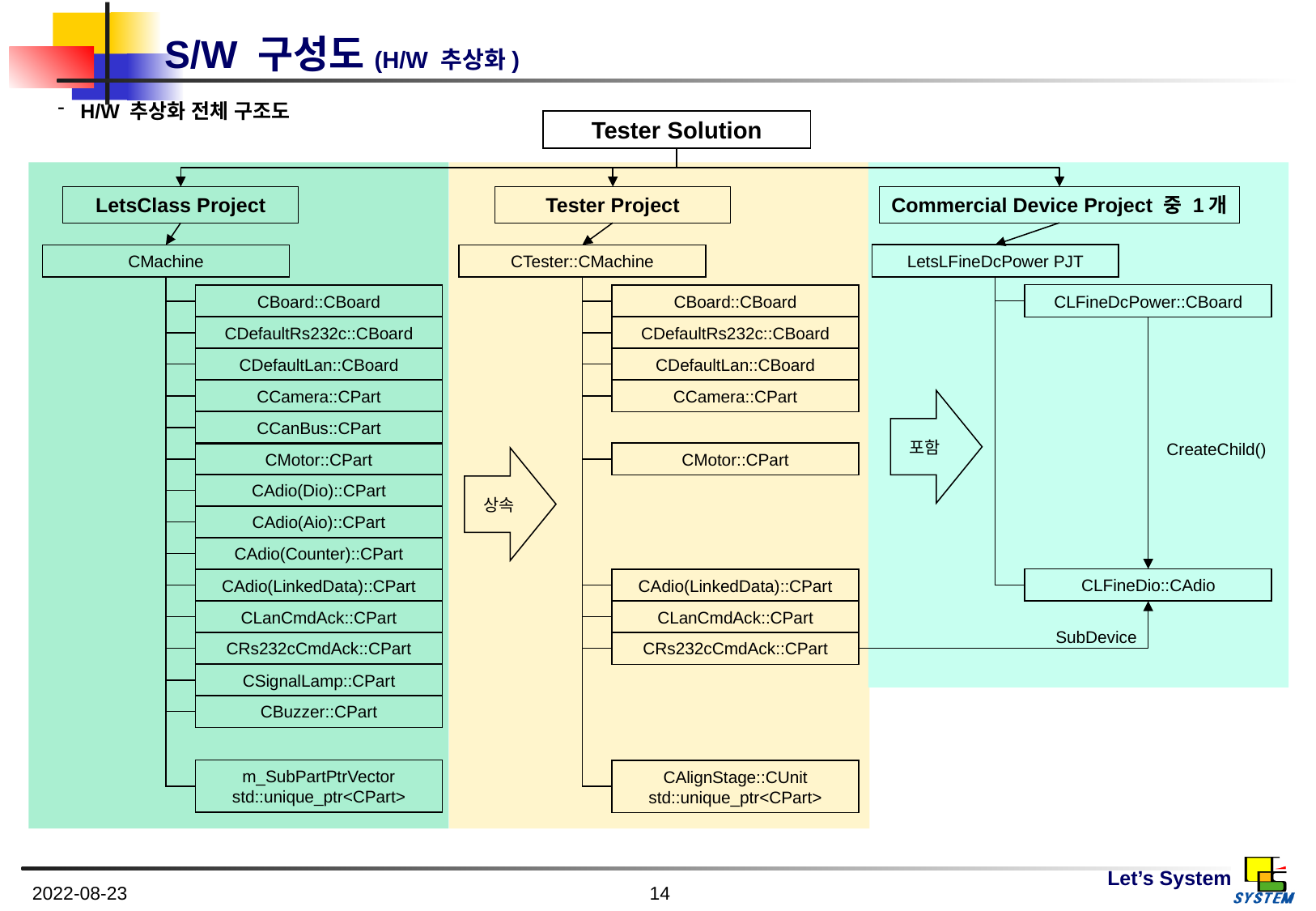

# S/W 구성도(H/W 추상화)
H/W 추상화 전체 구조도
Tester Solution

LetsClass Project
Tester Project
Commercial Device Project 중 1개
LetsLFineDcPower PJT
CTester::CMachine
CMachine
CLFineDcPower::CBoard
CBoard::CBoard
CBoard::CBoard
CDefaultRs232c::CBoard
CDefaultRs232c::CBoard
CDefaultLan::CBoard
CDefaultLan::CBoard
CCamera::CPart
CCamera::CPart
포함
CCanBus::CPart
CreateChild()
CMotor::CPart
CMotor::CPart
상속
CAdio(Dio)::CPart
CAdio(Aio)::CPart
CAdio(Counter)::CPart
CLFineDio::CAdio
CAdio(LinkedData)::CPart
CAdio(LinkedData)::CPart
CLanCmdAck::CPart
CLanCmdAck::CPart
SubDevice
CRs232cCmdAck::CPart
CRs232cCmdAck::CPart
CSignalLamp::CPart
CBuzzer::CPart
m_SubPartPtrVector
std::unique_ptr<CPart>
CAlignStage::CUnit
std::unique_ptr<CPart>
2022-08-23
14